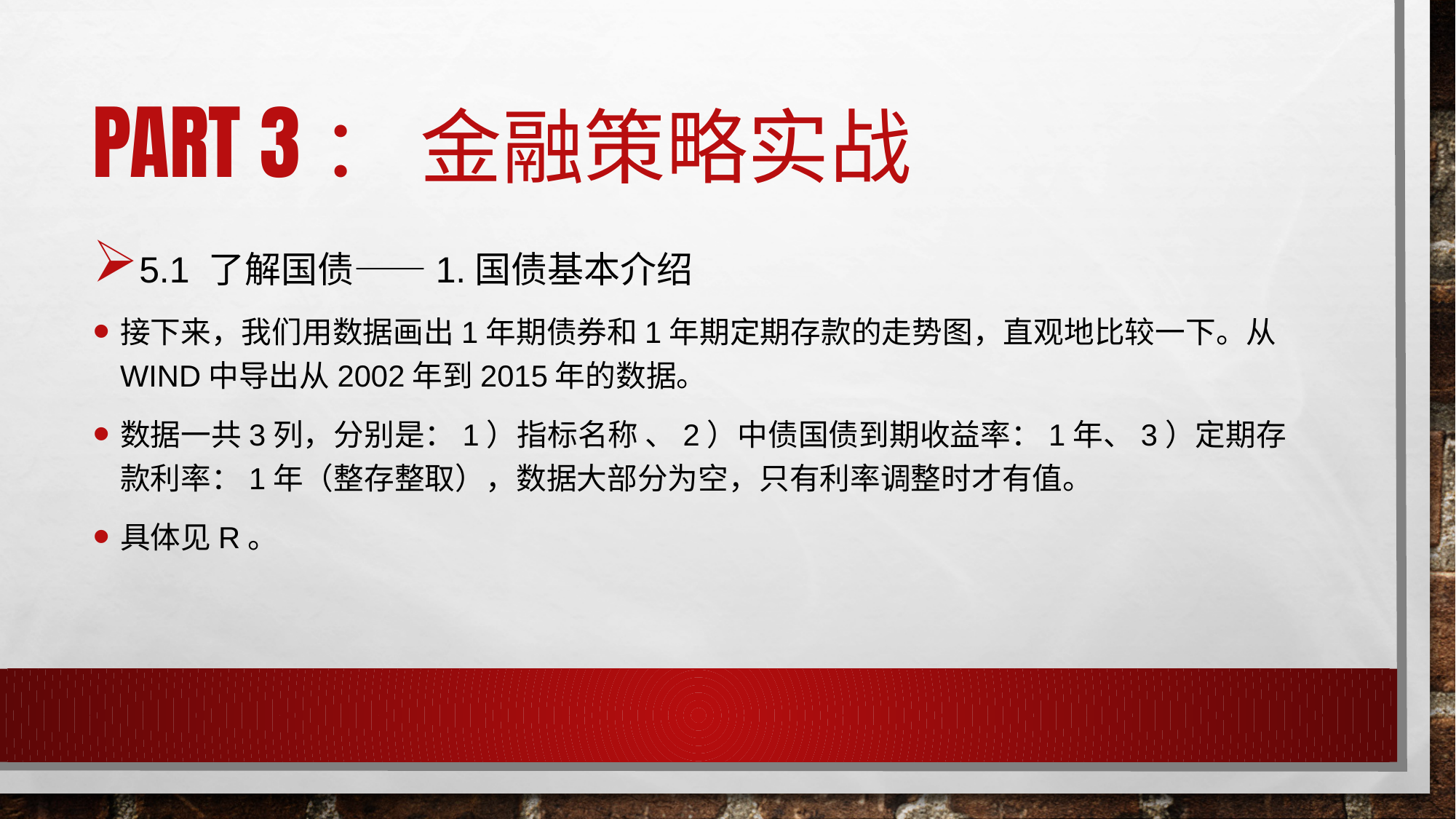

# Part 3： 金融策略实战
5.1 了解国债——1.国债基本介绍
接下来，我们用数据画出1年期债券和1年期定期存款的走势图，直观地比较一下。从Wind中导出从2002年到2015年的数据。
数据一共3列，分别是：1）指标名称 、2）中债国债到期收益率：1年、3）定期存款利率：1年（整存整取），数据大部分为空，只有利率调整时才有值。
具体见R。